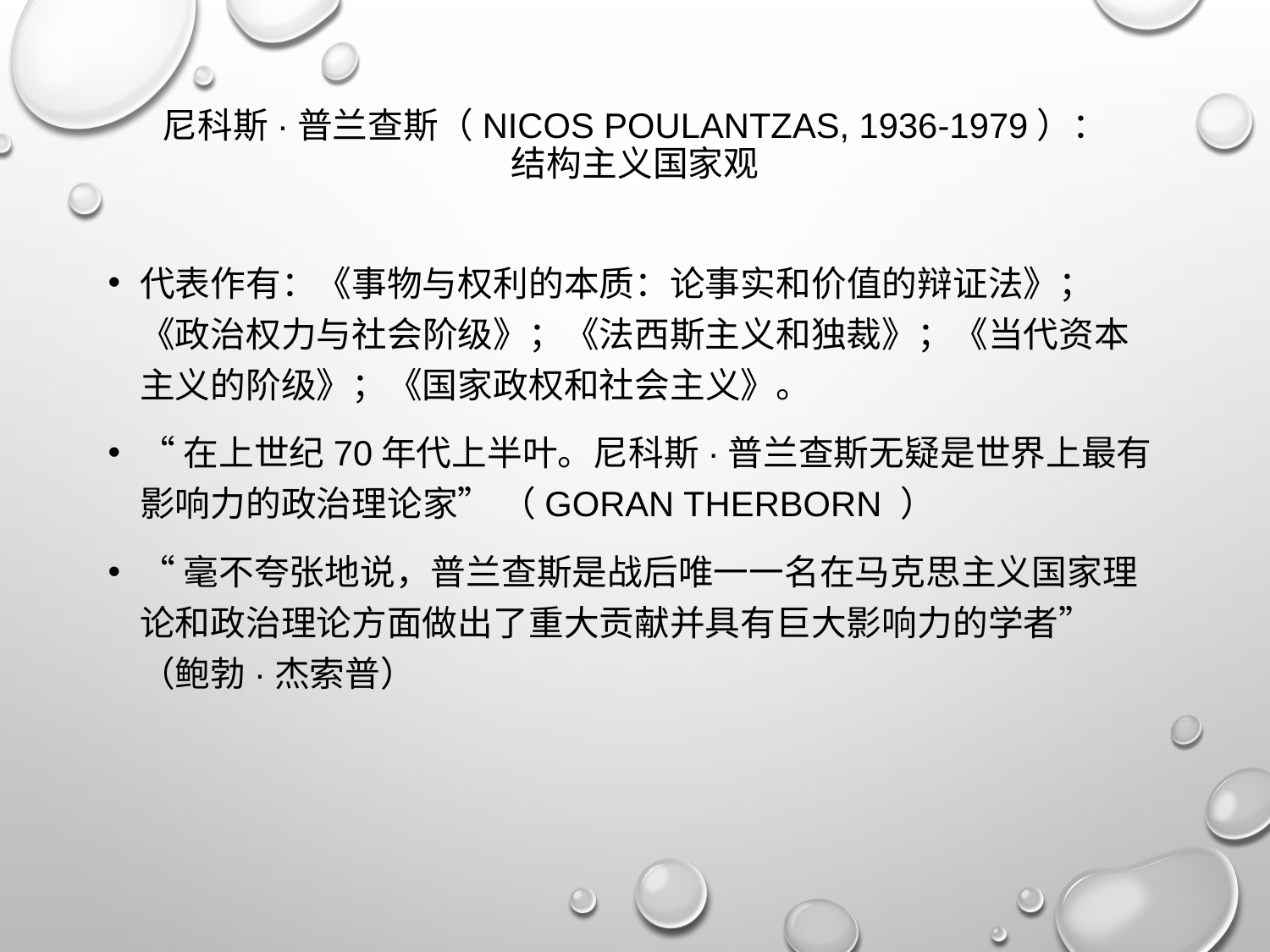

# 尼科斯·普兰查斯（Nicos Poulantzas, 1936-1979）： 结构主义国家观
代表作有：《事物与权利的本质：论事实和价值的辩证法》；《政治权力与社会阶级》；《法西斯主义和独裁》；《当代资本主义的阶级》；《国家政权和社会主义》。
“在上世纪70年代上半叶。尼科斯·普兰查斯无疑是世界上最有影响力的政治理论家” （Goran Therborn ）
“毫不夸张地说，普兰查斯是战后唯一一名在马克思主义国家理论和政治理论方面做出了重大贡献并具有巨大影响力的学者”（鲍勃·杰索普）